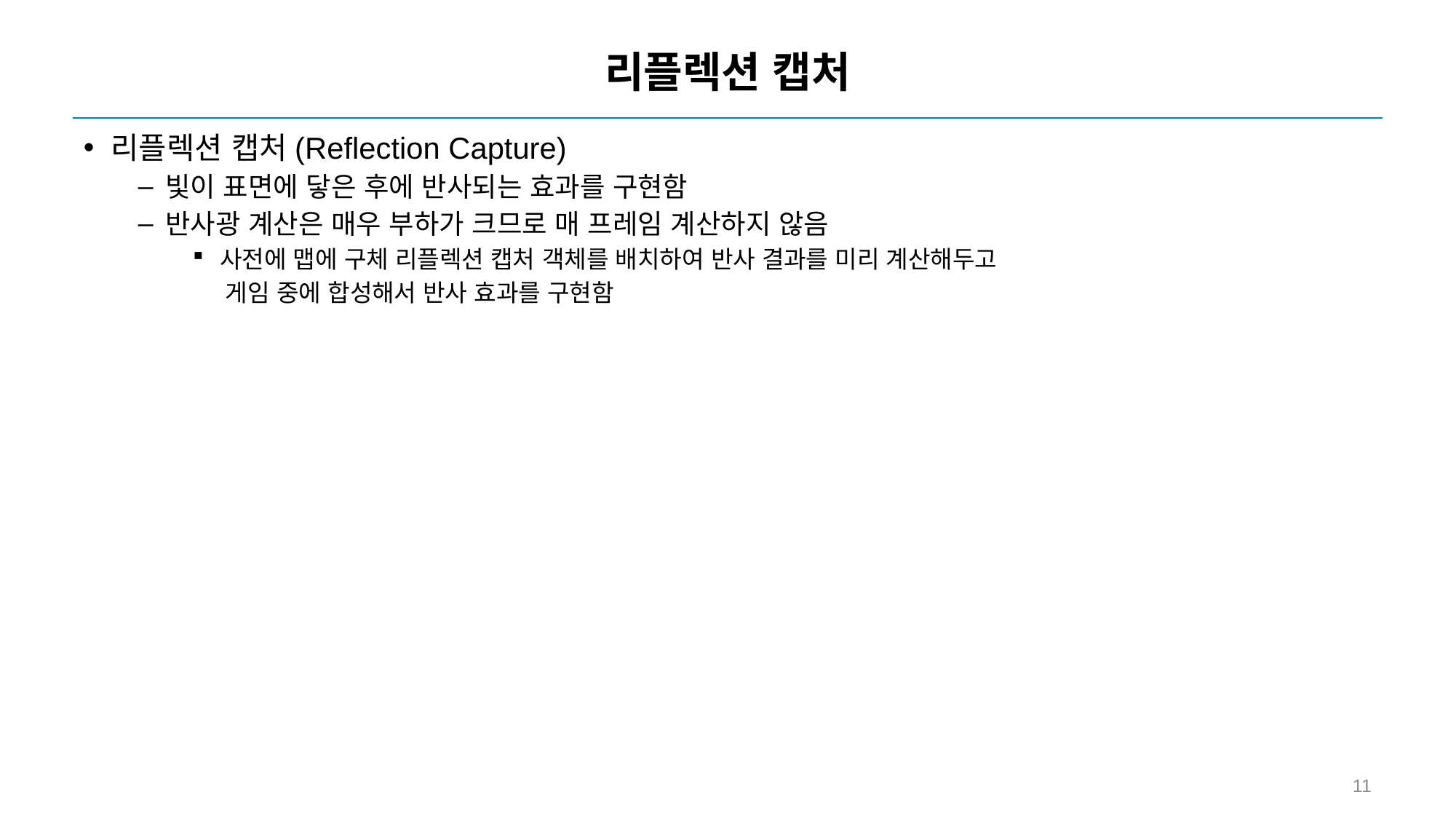

# 리플렉션 캡처
리플렉션 캡처(Reflection Capture)
빛이 표면에 닿은 후에 반사되는 효과를 구현함
반사광 계산은 매우 부하가 크므로 매 프레임 계산하지 않음
사전에 맵에 구체 리플렉션 캡처 객체를 배치하여 반사 결과를 미리 계산해두고
    게임 중에 합성해서 반사 효과를 구현함

11